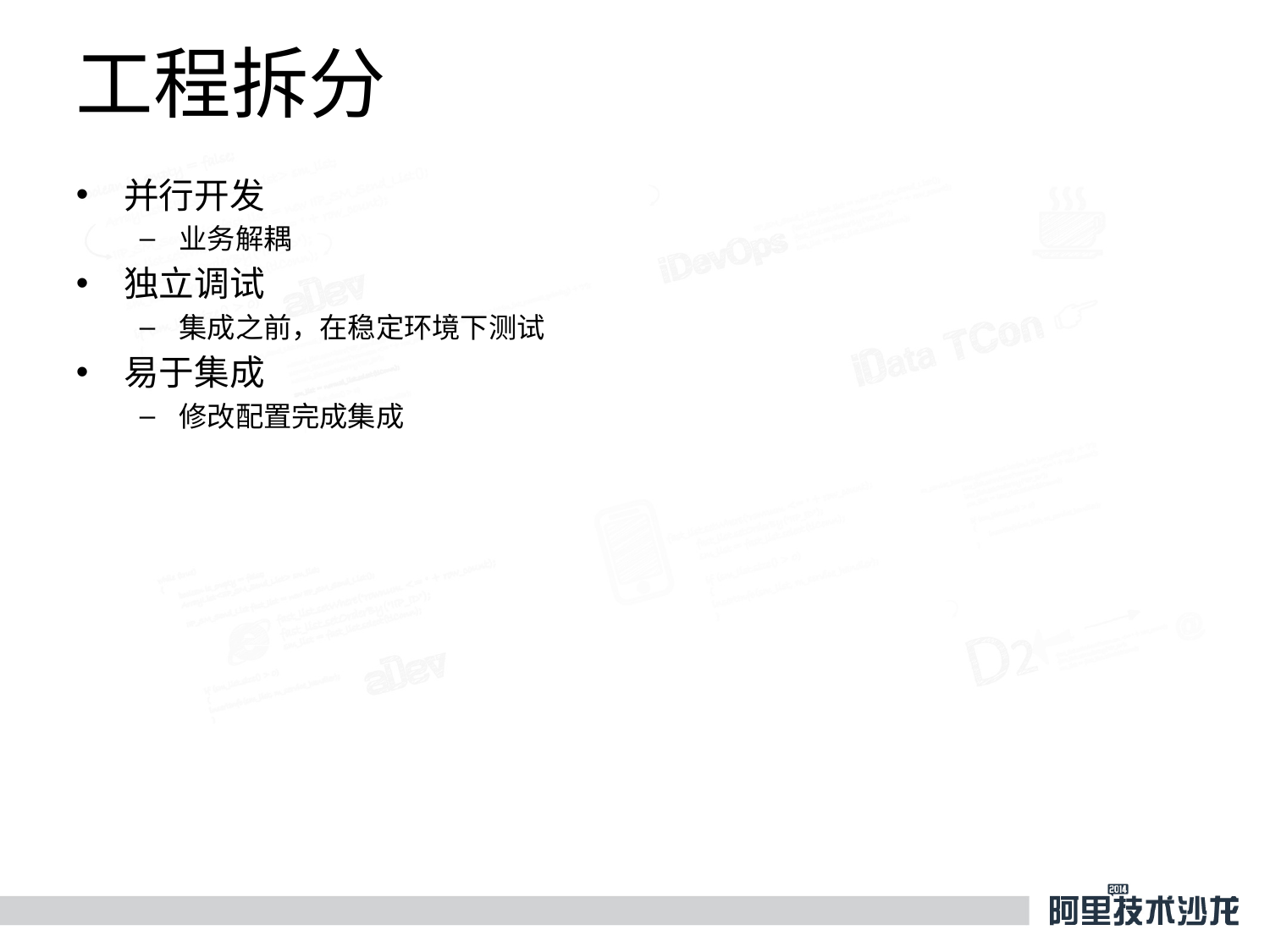

工程拆分

并行开发
业务解耦
独立调试
集成之前，在稳定环境下测试
易于集成
修改配置完成集成